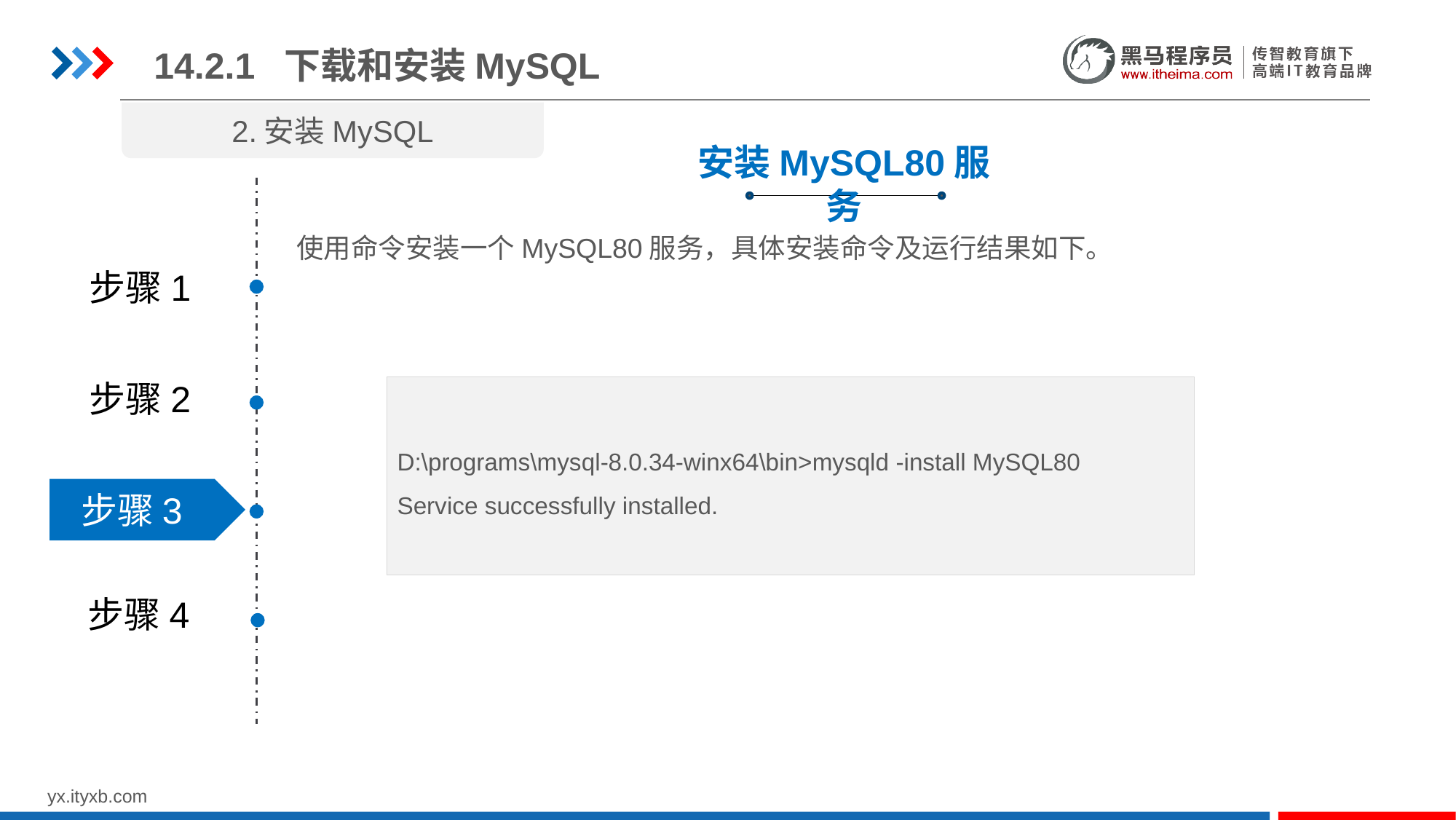

14.2.1  下载和安装MySQL

2.安装MySQL
安装MySQL80服务
多线程

使用命令安装一个MySQL80服务，具体安装命令及运行结果如下。
步骤1

步骤2
D:\programs\mysql-8.0.34-winx64\bin>mysqld -install MySQL80
Service successfully installed.

步骤3

步骤4